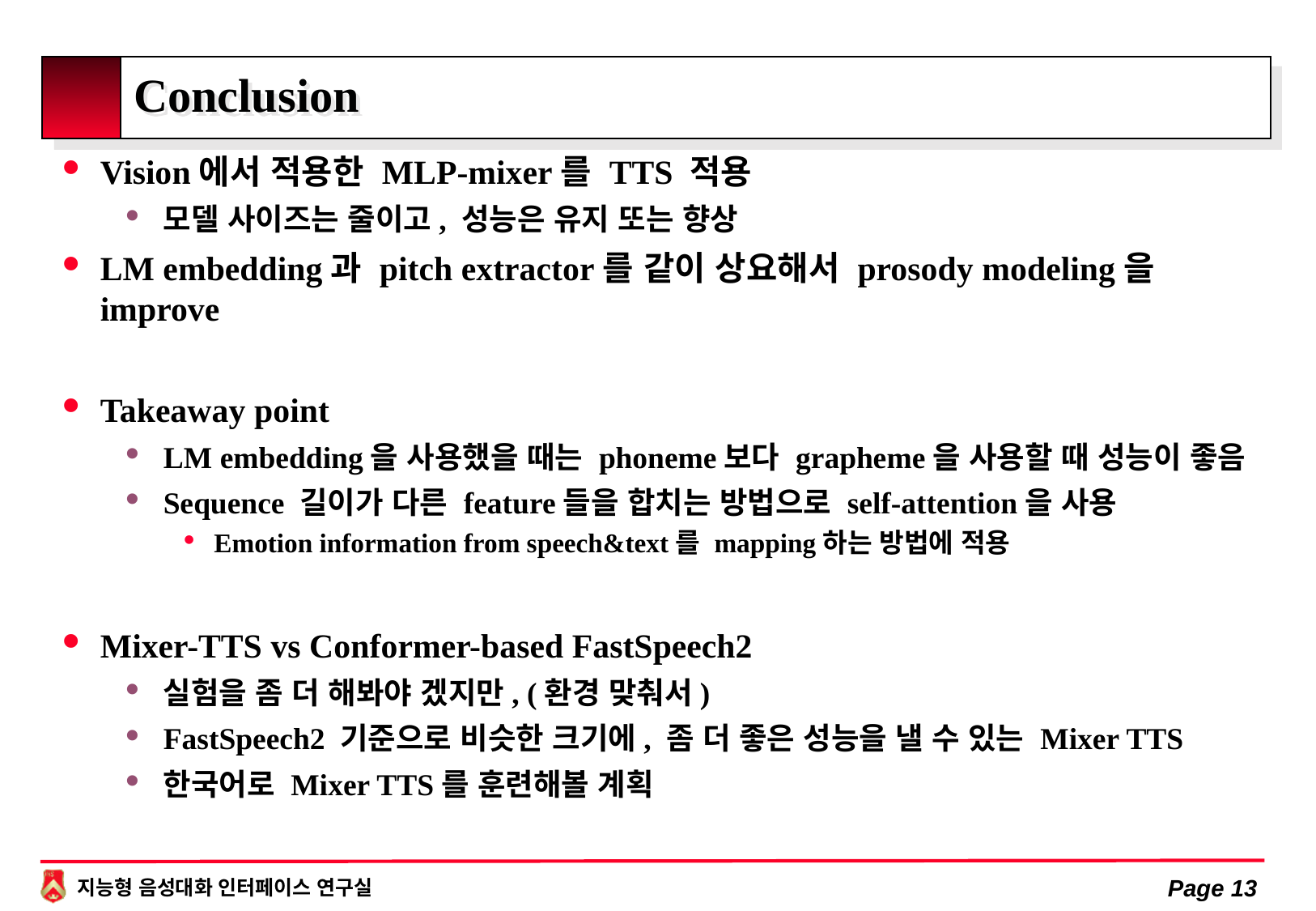

# Conclusion
Vision에서 적용한 MLP-mixer를 TTS 적용
모델 사이즈는 줄이고, 성능은 유지 또는 향상
LM embedding과 pitch extractor를 같이 상요해서 prosody modeling을 improve

Takeaway point
LM embedding을 사용했을 때는 phoneme보다 grapheme을 사용할 때 성능이 좋음
Sequence 길이가 다른 feature들을 합치는 방법으로 self-attention을 사용
Emotion information from speech&text를 mapping하는 방법에 적용

Mixer-TTS vs Conformer-based FastSpeech2
실험을 좀 더 해봐야 겠지만, (환경 맞춰서)
FastSpeech2 기준으로 비슷한 크기에, 좀 더 좋은 성능을 낼 수 있는 Mixer TTS
한국어로 Mixer TTS를 훈련해볼 계획
Page 13